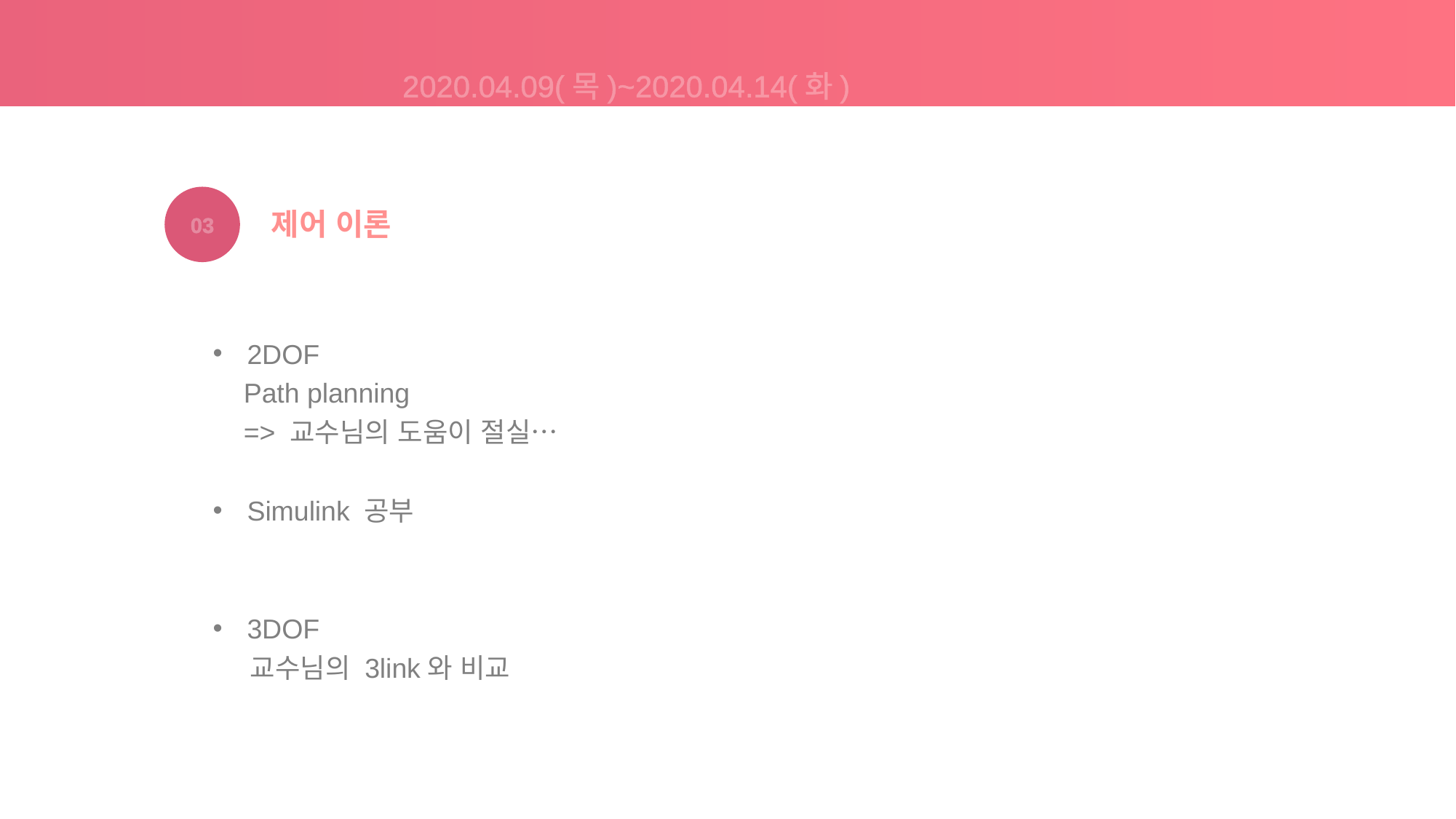

2020.04.09(목)~2020.04.14(화)
03
제어 이론
2DOF
    Path planning
    => 교수님의 도움이 절실…

Simulink 공부

3DOF
    교수님의 3link와 비교